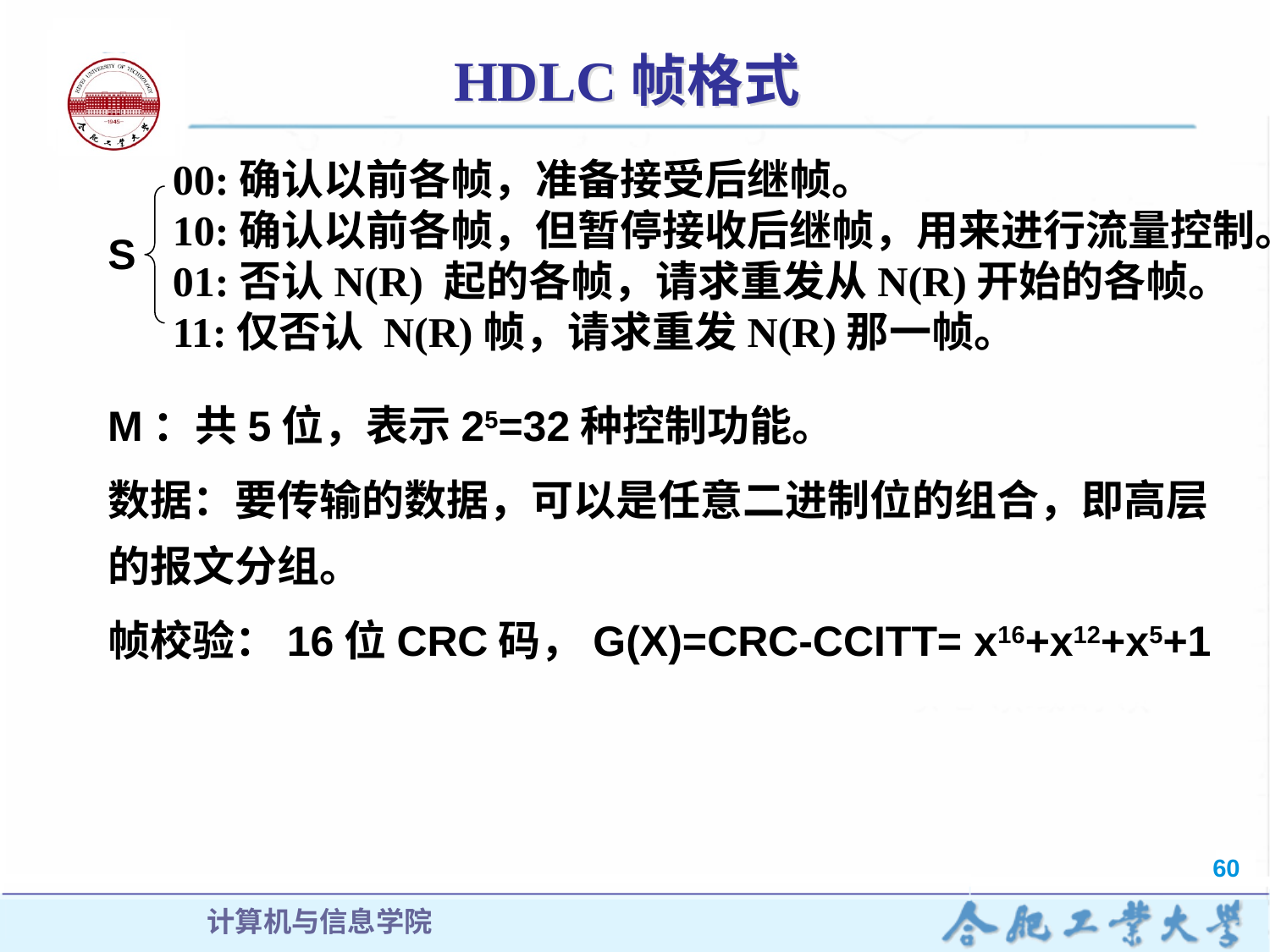

# HDLC帧格式
00:确认以前各帧，准备接受后继帧。
10:确认以前各帧，但暂停接收后继帧，用来进行流量控制。
01:否认N(R) 起的各帧，请求重发从N(R)开始的各帧。
11:仅否认 N(R)帧，请求重发N(R)那一帧。

S
M：共5位，表示25=32种控制功能。
数据：要传输的数据，可以是任意二进制位的组合，即高层的报文分组。
帧校验：16位CRC码，G(X)=CRC-CCITT= x16+x12+x5+1